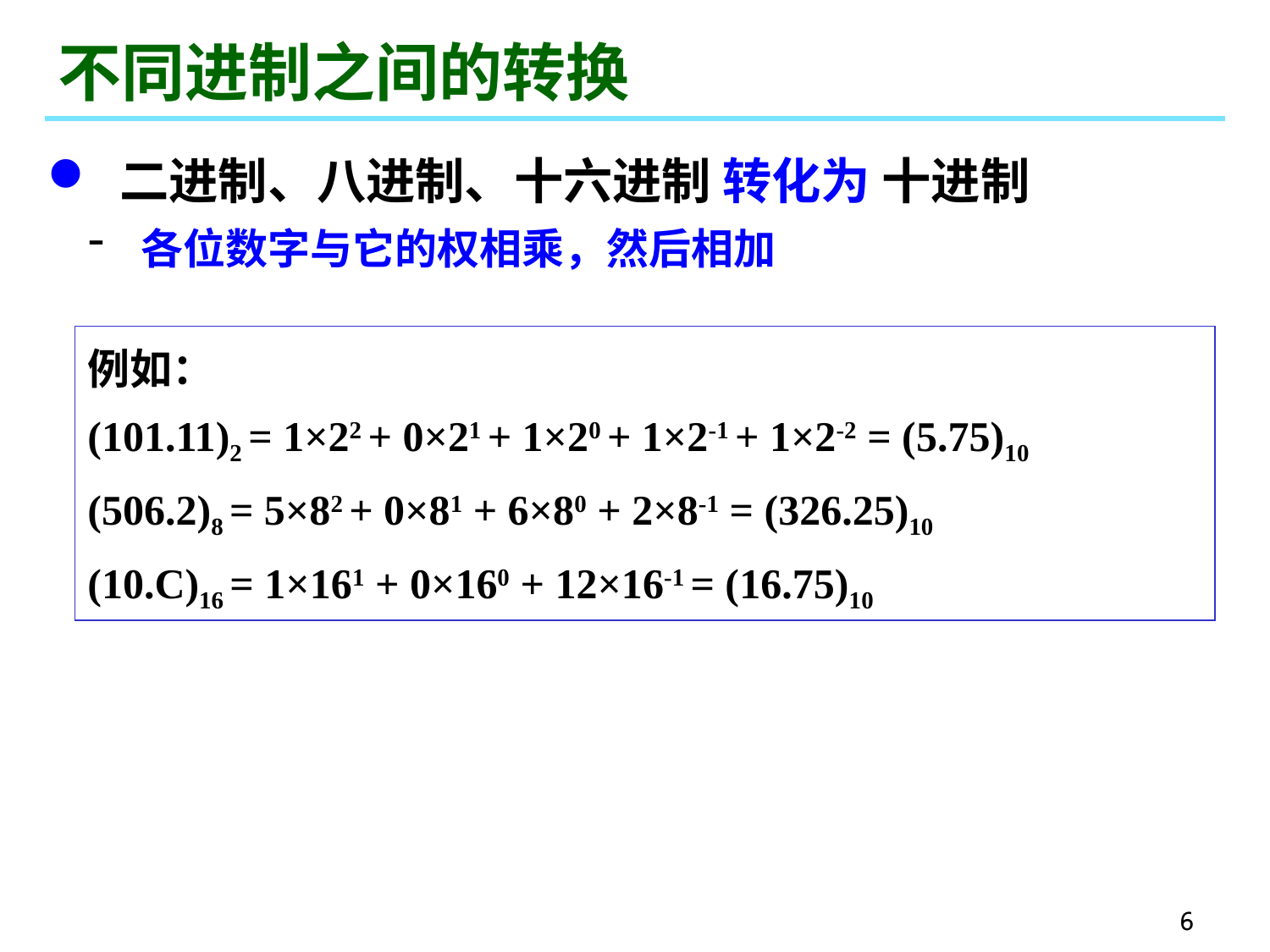

# 不同进制之间的转换
 二进制、八进制、十六进制 转化为 十进制
 各位数字与它的权相乘，然后相加
例如：
(101.11)2 = 1×22 + 0×21 + 1×20 + 1×2-1 + 1×2-2 = (5.75)10
(506.2)8 = 5×82 + 0×81 + 6×80 + 2×8-1 = (326.25)10
(10.C)16 = 1×161 + 0×160 + 12×16-1 = (16.75)10
6